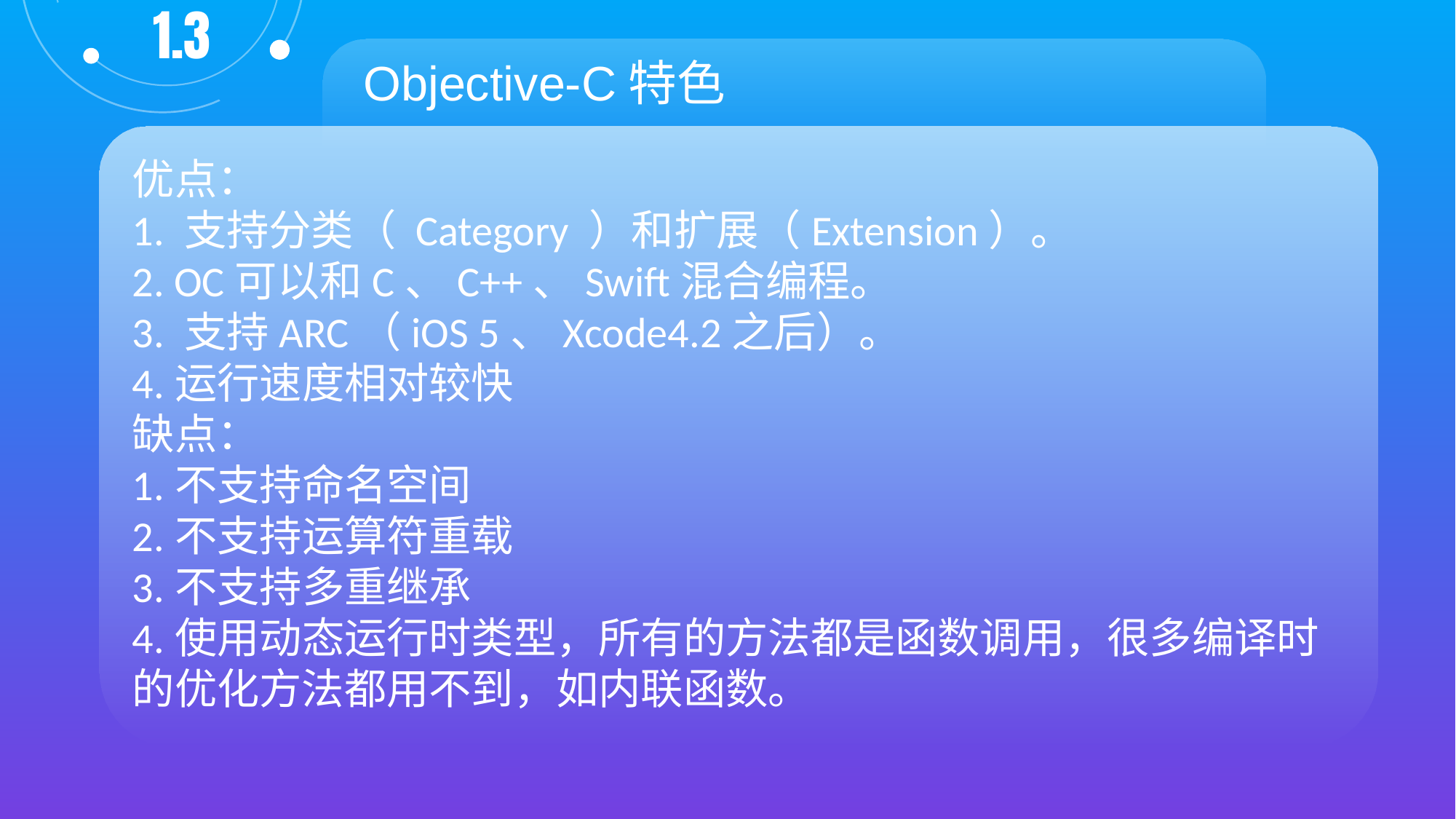

1.3

Objective-C特色
优点：
1. 支持分类（ Category ）和扩展（Extension）。
2. OC可以和C、C++、Swift混合编程。
3. 支持ARC（iOS 5、Xcode4.2之后）。
4.运行速度相对较快
缺点：
1.不支持命名空间
2.不支持运算符重载
3.不支持多重继承
4.使用动态运行时类型，所有的方法都是函数调用，很多编译时的优化方法都用不到，如内联函数。